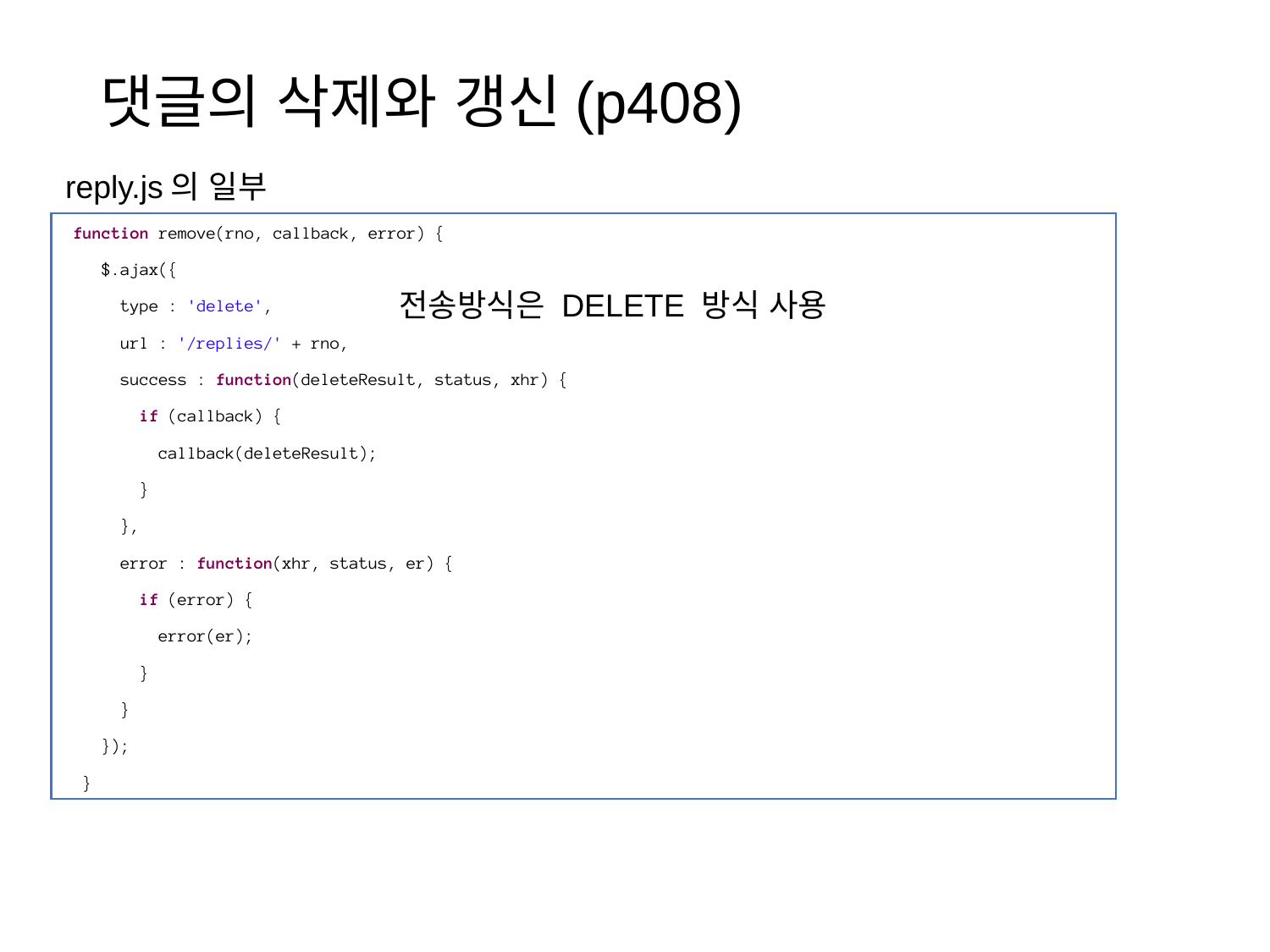

# 댓글의 삭제와 갱신(p408)
reply.js의 일부
 function remove(rno, callback, error) {
    $.ajax({
      type : 'delete',
      url : '/replies/' + rno,
      success : function(deleteResult, status, xhr) {
        if (callback) {
          callback(deleteResult);
        }
      },
      error : function(xhr, status, er) {
        if (error) {
          error(er);
        }
      }
    });
  }
전송방식은 DELETE 방식 사용